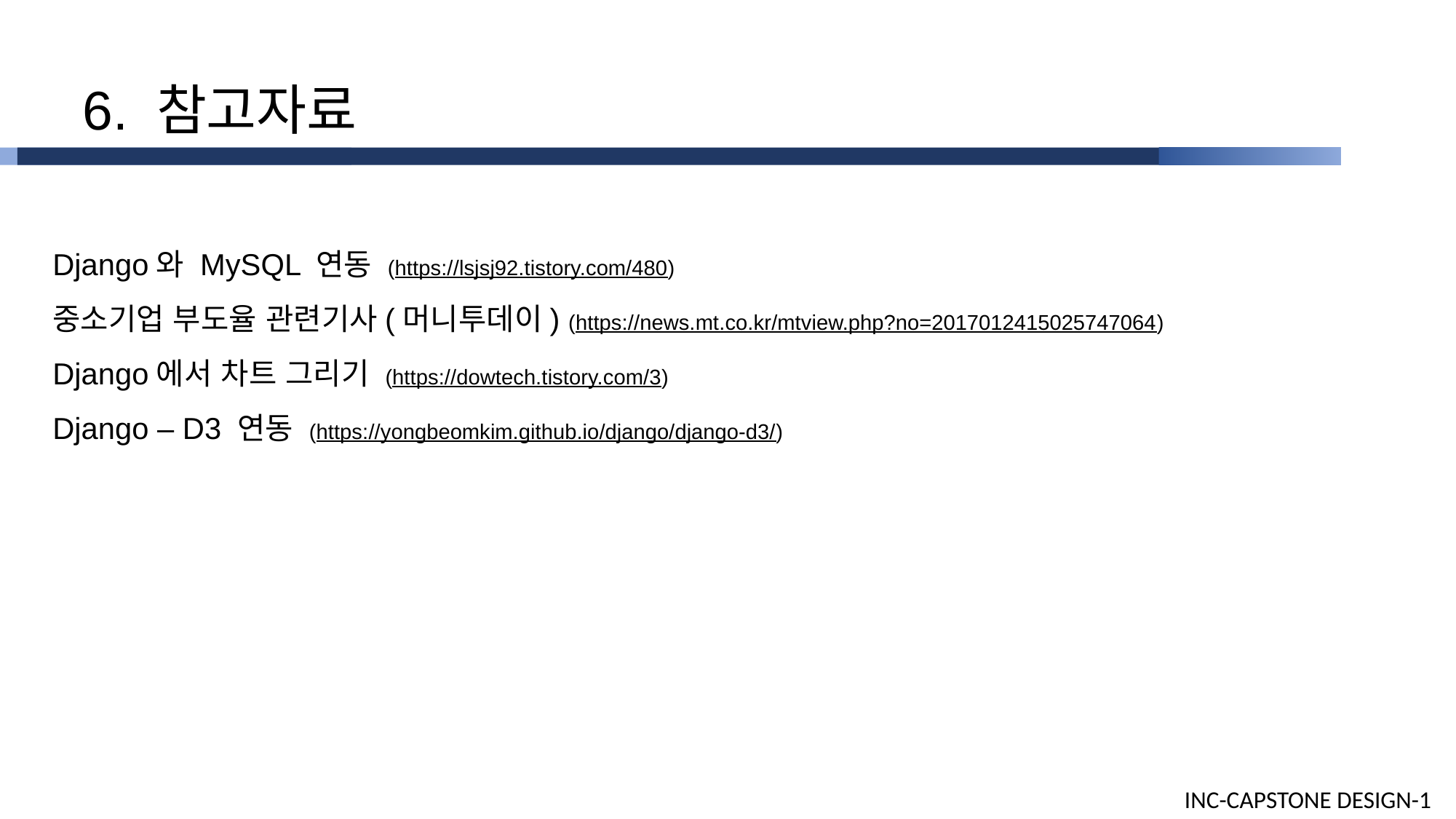

6. 참고자료
Django와 MySQL 연동 (https://lsjsj92.tistory.com/480)
중소기업 부도율 관련기사(머니투데이) (https://news.mt.co.kr/mtview.php?no=2017012415025747064)
Django에서 차트 그리기 (https://dowtech.tistory.com/3)
Django – D3 연동 (https://yongbeomkim.github.io/django/django-d3/)